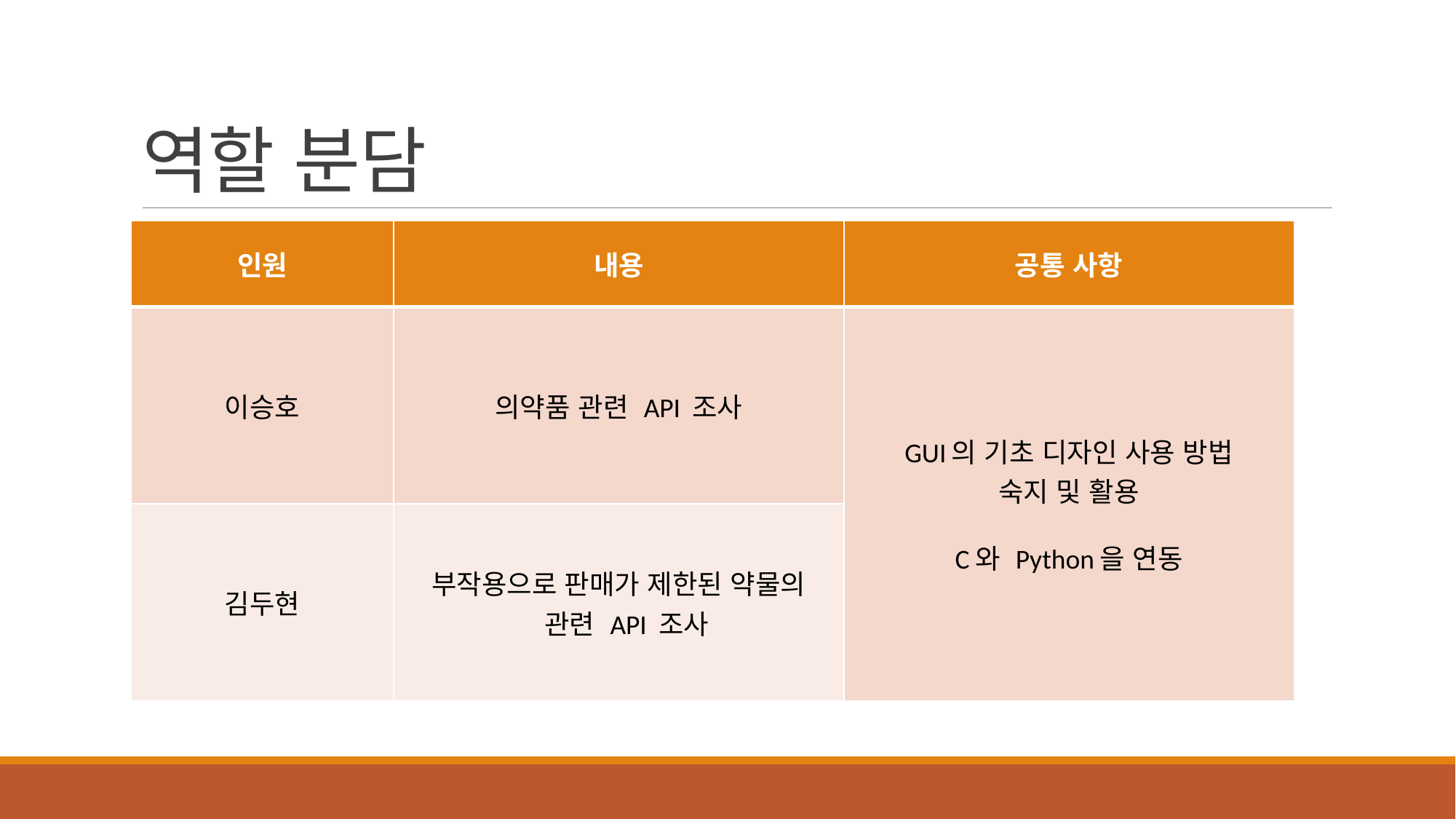

# 역할 분담
| 인원 | 내용 | 공통 사항 |
| --- | --- | --- |
| 이승호 | 의약품 관련 API 조사 | GUI의 기초 디자인 사용 방법 숙지 및 활용 C와 Python을 연동 |
| 김두현 | 부작용으로 판매가 제한된 약물의 관련 API 조사 |  |